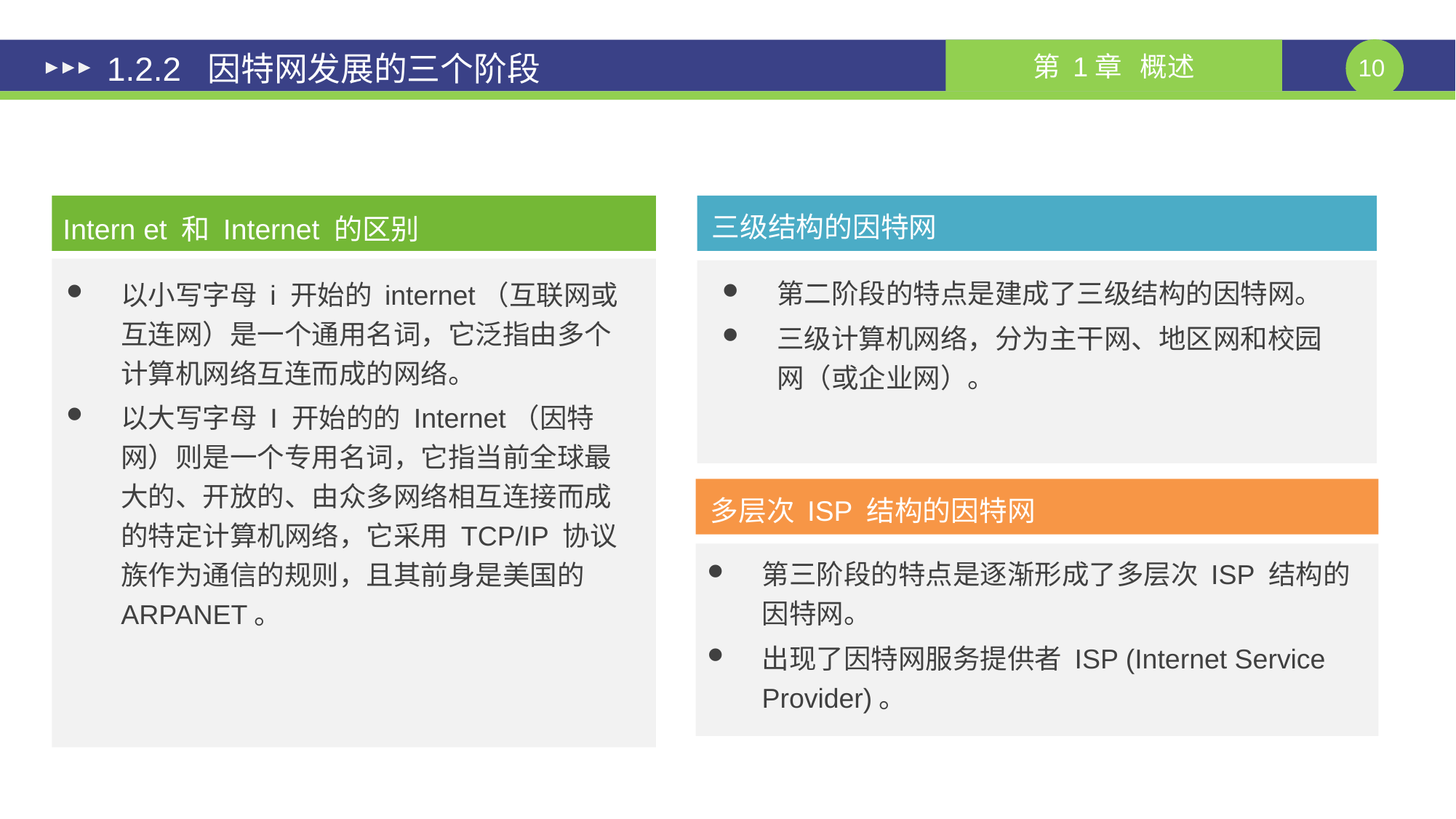

# 1.2.2  因特网发展的三个阶段
Intern et 和 Internet 的区别
三级结构的因特网

第二阶段的特点是建成了三级结构的因特网。
三级计算机网络，分为主干网、地区网和校园网（或企业网）。
以小写字母 i 开始的 internet（互联网或互连网）是一个通用名词，它泛指由多个计算机网络互连而成的网络。
以大写字母 I 开始的的 Internet（因特网）则是一个专用名词，它指当前全球最大的、开放的、由众多网络相互连接而成的特定计算机网络，它采用 TCP/IP 协议族作为通信的规则，且其前身是美国的 ARPANET。
多层次 ISP 结构的因特网

第三阶段的特点是逐渐形成了多层次 ISP 结构的因特网。
出现了因特网服务提供者 ISP (Internet Service Provider)。